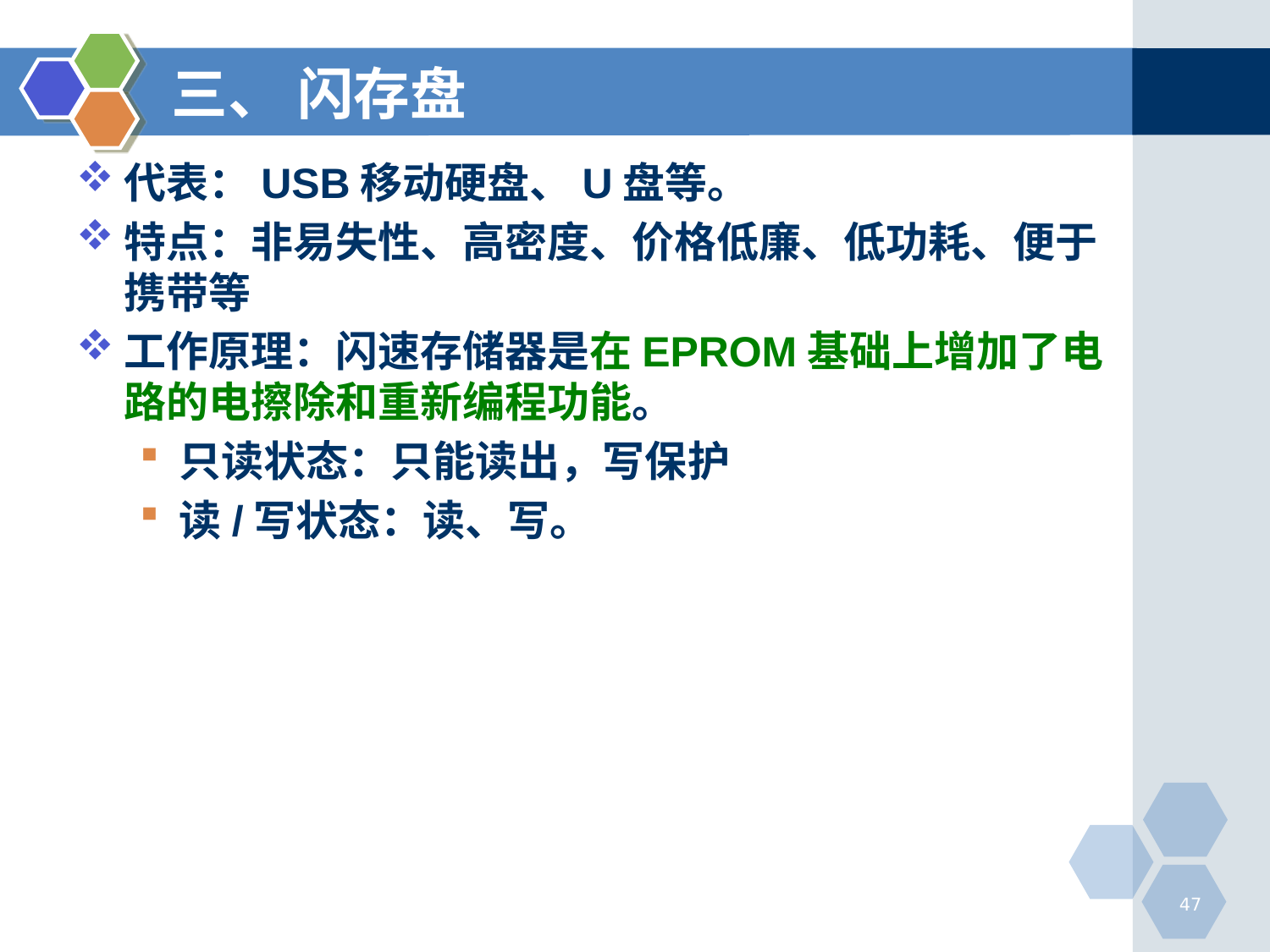

# 三、 闪存盘
代表：USB移动硬盘、U盘等。
特点：非易失性、高密度、价格低廉、低功耗、便于携带等
工作原理：闪速存储器是在EPROM基础上增加了电路的电擦除和重新编程功能。
只读状态：只能读出，写保护
读/写状态：读、写。
47